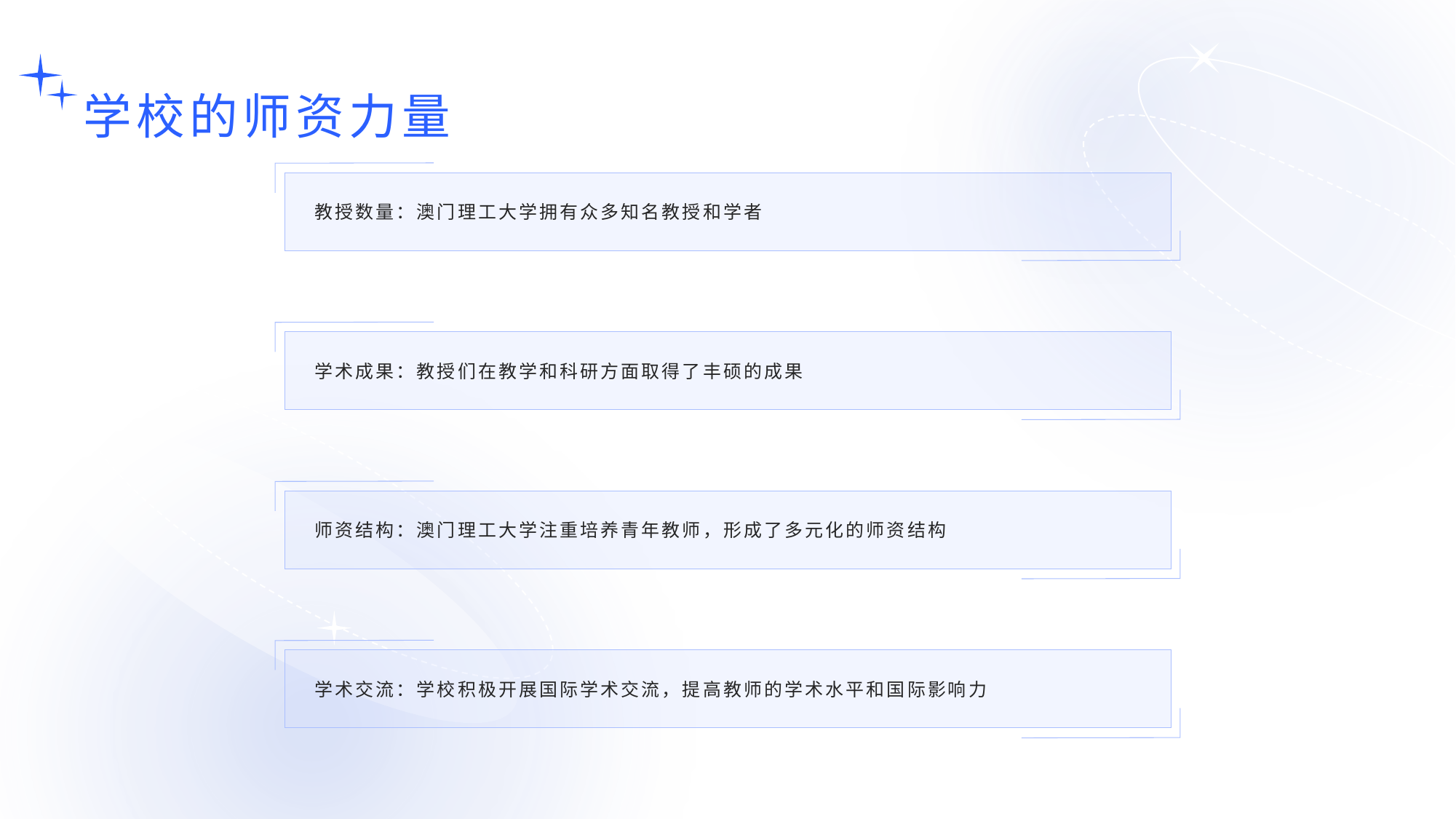

学校的师资力量

教授数量：澳门理工大学拥有众多知名教授和学者

学术成果：教授们在教学和科研方面取得了丰硕的成果

师资结构：澳门理工大学注重培养青年教师，形成了多元化的师资结构

学术交流：学校积极开展国际学术交流，提高教师的学术水平和国际影响力